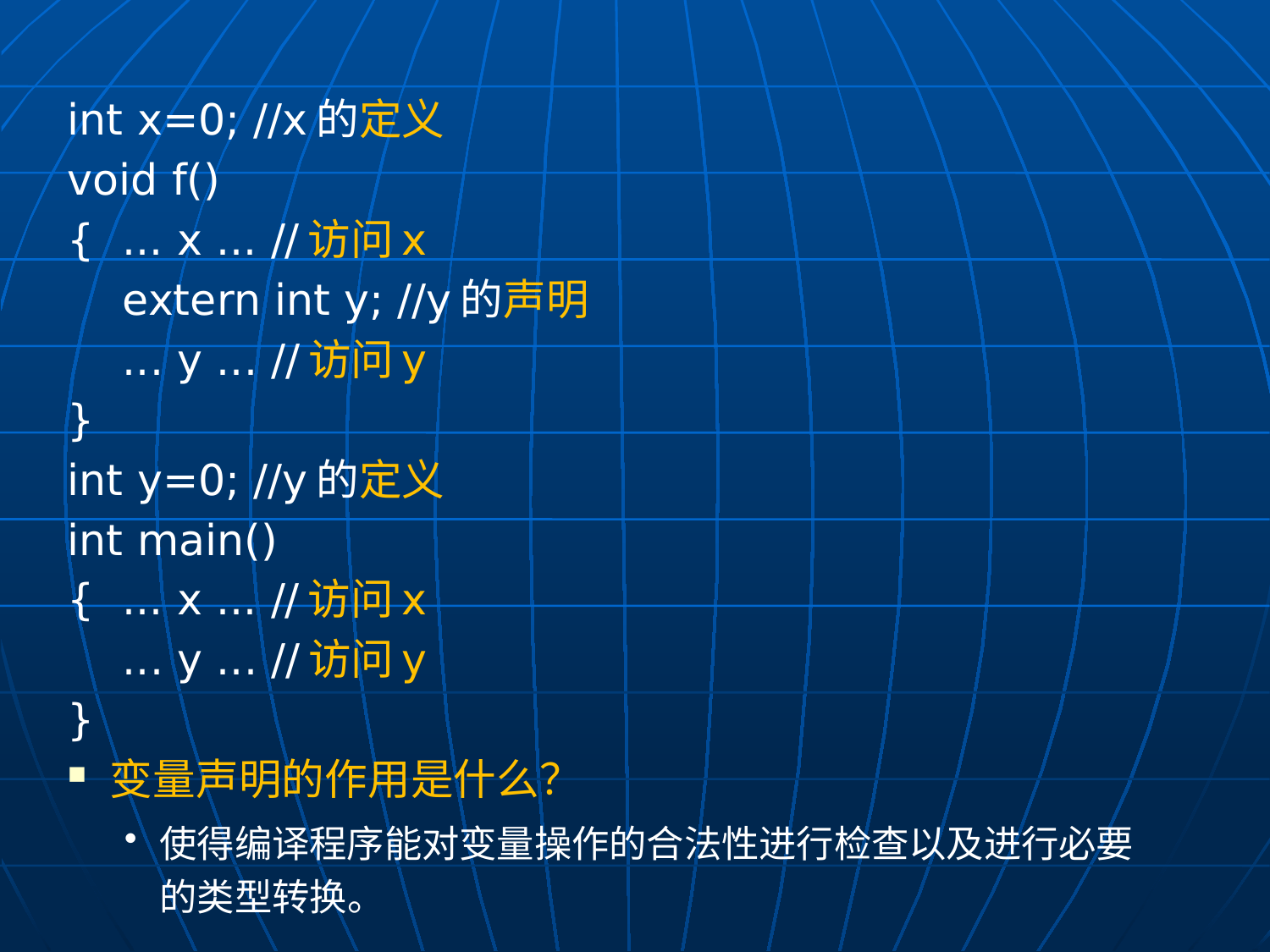

int x=0; //x的定义
void f()
{  ... x ... //访问x
    extern int y; //y的声明
    ... y ... //访问y
}
int y=0; //y的定义
int main()
{  ... x ... //访问x
    ... y ... //访问y
}
变量声明的作用是什么？
使得编译程序能对变量操作的合法性进行检查以及进行必要的类型转换。